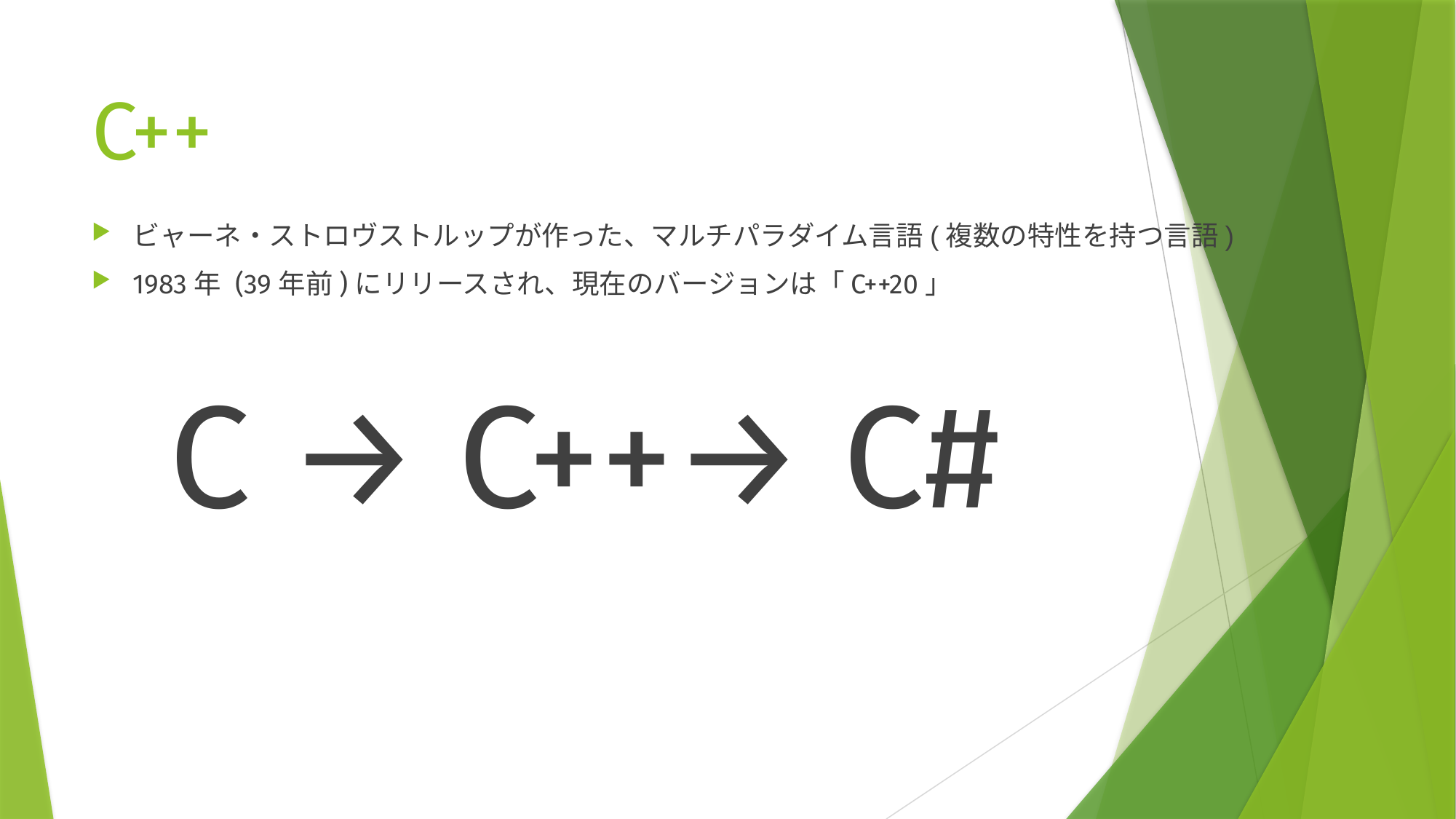

# C++
ビャーネ・ストロヴストルップが作った、マルチパラダイム言語(複数の特性を持つ言語)
1983年 (39年前)にリリースされ、現在のバージョンは「C++20」

  C → C++→ C#